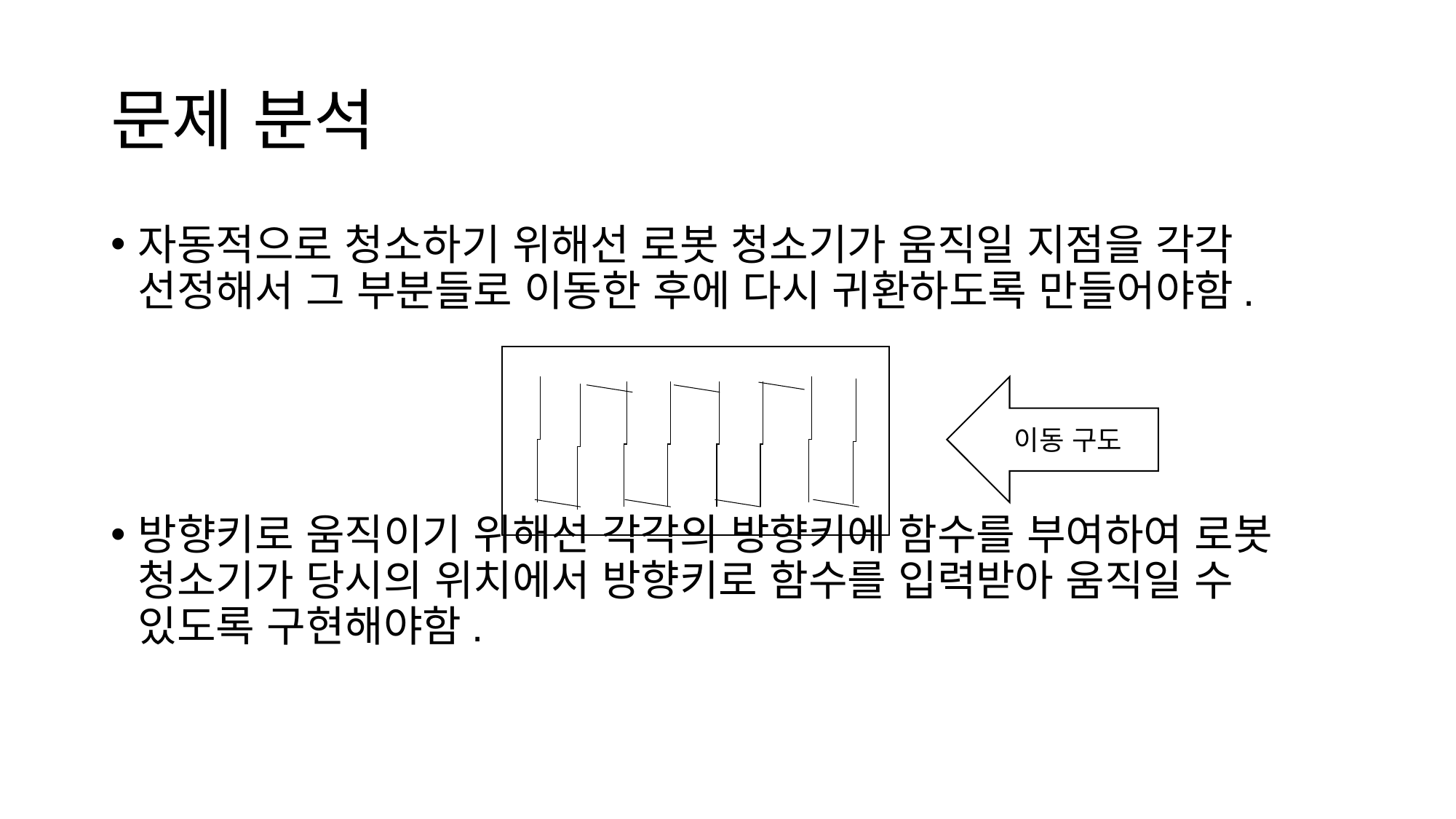

# 문제 분석
자동적으로 청소하기 위해선 로봇 청소기가 움직일 지점을 각각 선정해서 그 부분들로 이동한 후에 다시 귀환하도록 만들어야함.

방향키로 움직이기 위해선 각각의 방향키에 함수를 부여하여 로봇 청소기가 당시의 위치에서 방향키로 함수를 입력받아 움직일 수 있도록 구현해야함.

이동 구도